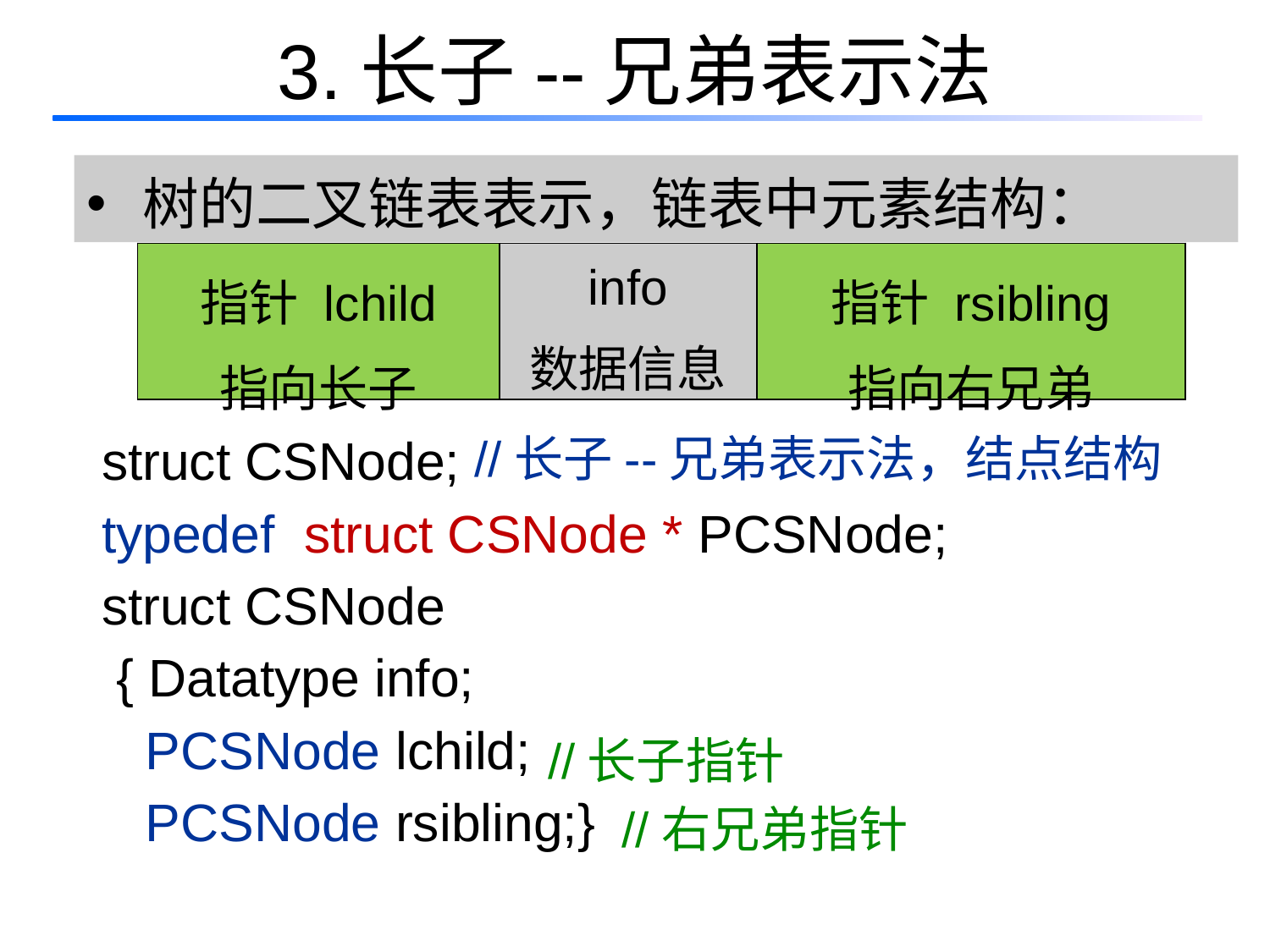

# 3.长子--兄弟表示法

 树的二叉链表表示，链表中元素结构：
| 指针 lchild 指向长子 | info 数据信息 | 指针 rsibling 指向右兄弟 |
| --- | --- | --- |
//长子--兄弟表示法，结点结构
struct CSNode;
typedef  struct CSNode * PCSNode;
struct CSNode
 { Datatype info;
   PCSNode lchild;
   PCSNode rsibling;}
//长子指针
//右兄弟指针